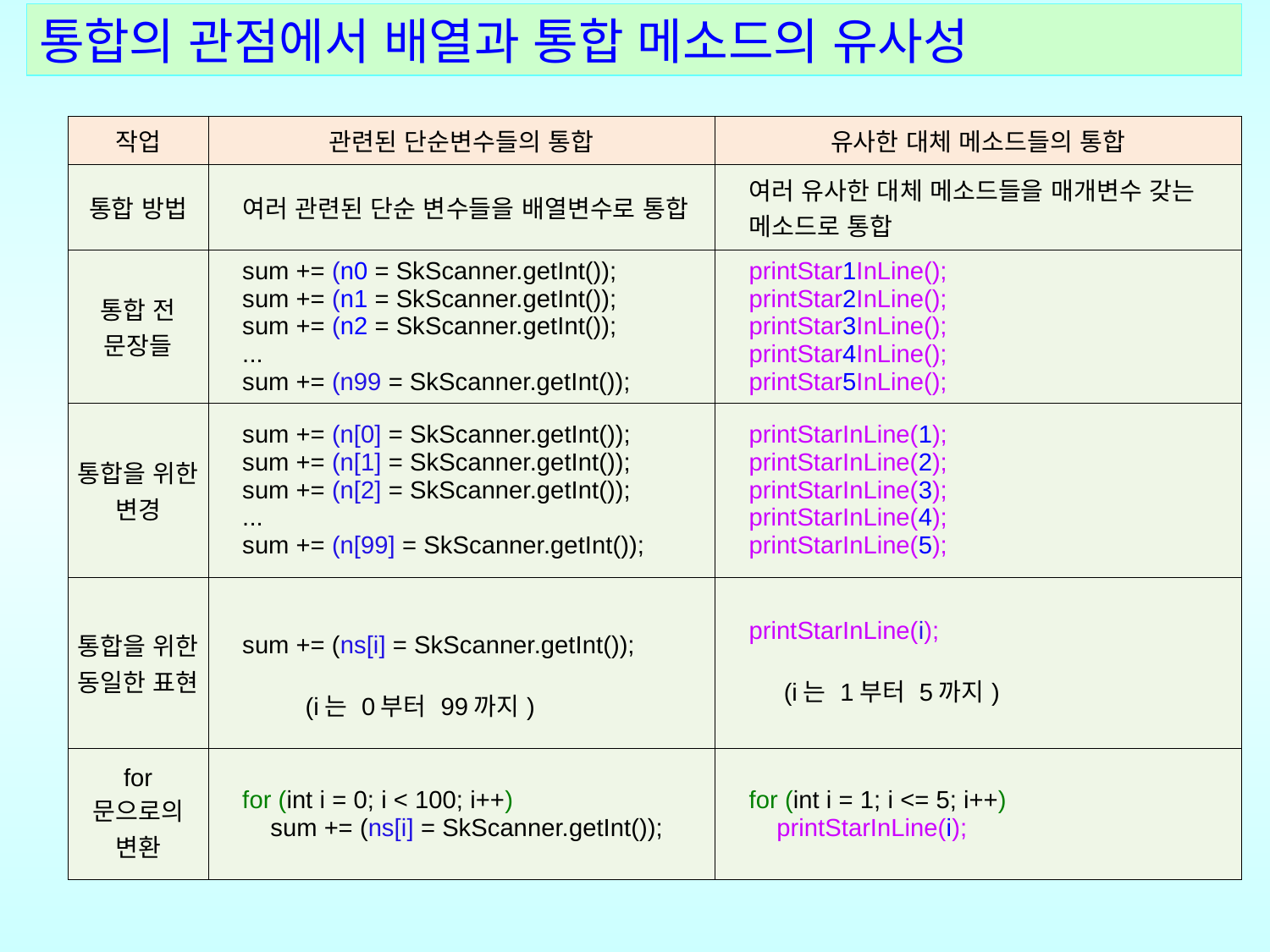

통합의 관점에서 배열과 통합 메소드의 유사성
| 작업 | 관련된 단순변수들의 통합 | 유사한 대체 메소드들의 통합 |
| --- | --- | --- |
| 통합 방법 | 여러 관련된 단순 변수들을 배열변수로 통합 | 여러 유사한 대체 메소드들을 매개변수 갖는 메소드로 통합 |
| 통합 전 문장들 | sum += (n0 = SkScanner.getInt()); sum += (n1 = SkScanner.getInt()); sum += (n2 = SkScanner.getInt()); ... sum += (n99 = SkScanner.getInt()); | printStar1InLine(); printStar2InLine(); printStar3InLine(); printStar4InLine(); printStar5InLine(); |
| 통합을 위한 변경 | sum += (n[0] = SkScanner.getInt()); sum += (n[1] = SkScanner.getInt()); sum += (n[2] = SkScanner.getInt()); ... sum += (n[99] = SkScanner.getInt()); | printStarInLine(1); printStarInLine(2); printStarInLine(3); printStarInLine(4); printStarInLine(5); |
| 통합을 위한 동일한 표현 | sum += (ns[i] = SkScanner.getInt()); (i는 0부터 99까지) | printStarInLine(i); (i는 1부터 5까지) |
| for 문으로의 변환 | for (int i = 0; i < 100; i++) sum += (ns[i] = SkScanner.getInt()); | for (int i = 1; i <= 5; i++) printStarInLine(i); |